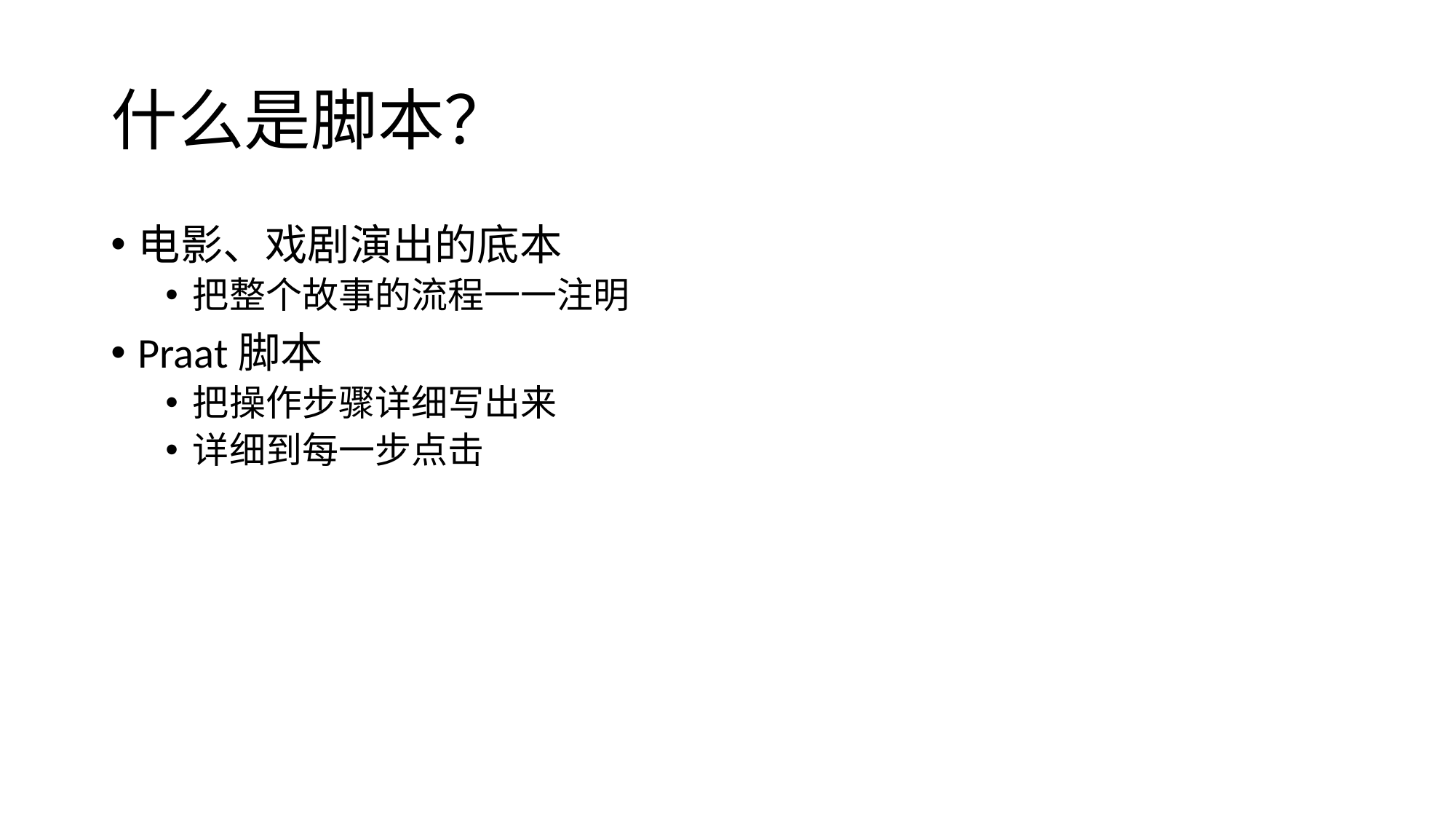

# 什么是脚本？
电影、戏剧演出的底本
把整个故事的流程一一注明
Praat脚本
把操作步骤详细写出来
详细到每一步点击